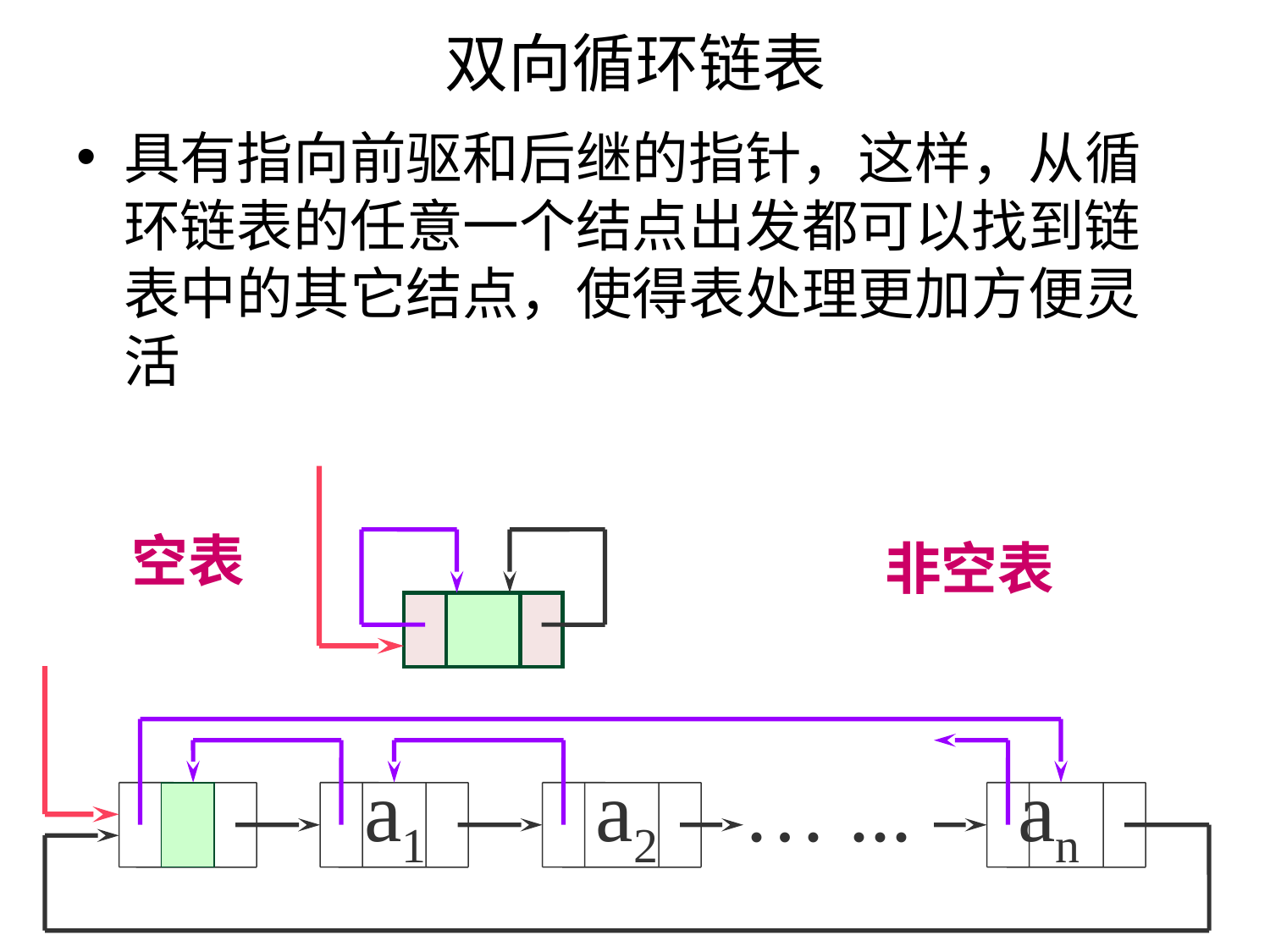

# 双向循环链表
具有指向前驱和后继的指针，这样，从循环链表的任意一个结点出发都可以找到链表中的其它结点，使得表处理更加方便灵活

空表
非空表

   a1        a2    … ...     an